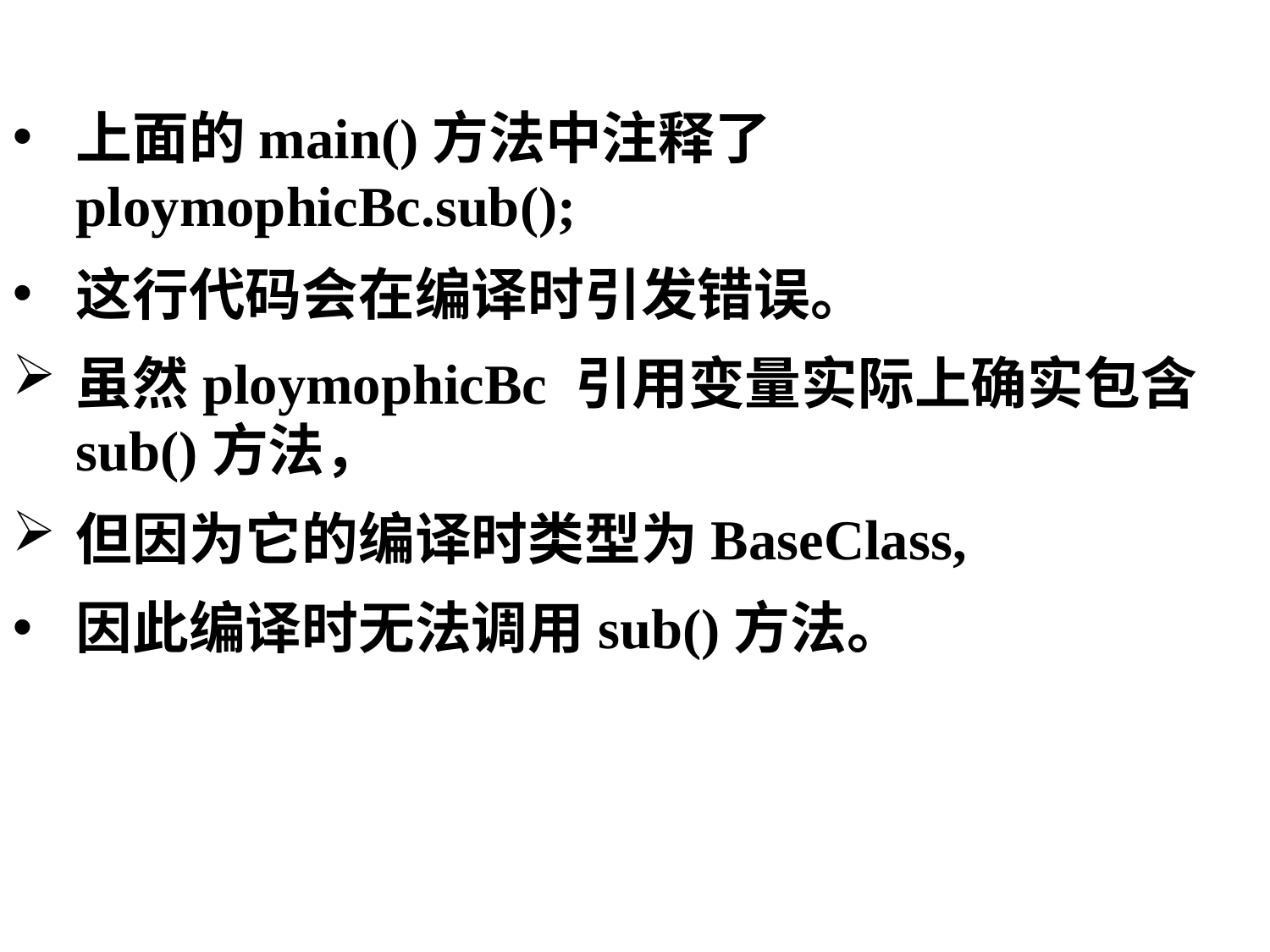

上面的main()方法中注释了 ploymophicBc.sub();
这行代码会在编译时引发错误。
虽然ploymophicBc 引用变量实际上确实包含sub()方法，
但因为它的编译时类型为BaseClass,
因此编译时无法调用sub()方法。